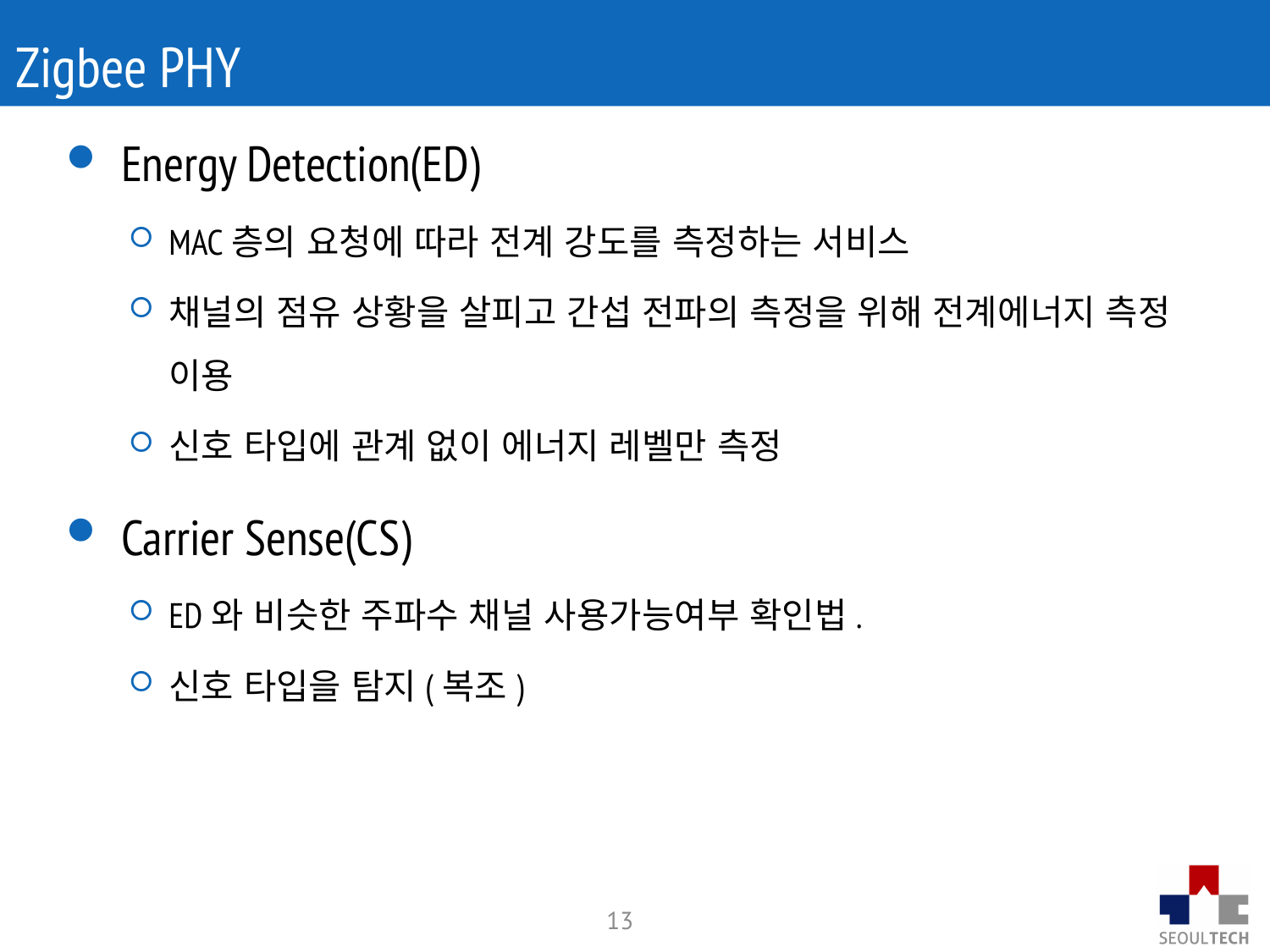

# Zigbee PHY
Energy Detection(ED)
MAC층의 요청에 따라 전계 강도를 측정하는 서비스
채널의 점유 상황을 살피고 간섭 전파의 측정을 위해 전계에너지 측정 이용
신호 타입에 관계 없이 에너지 레벨만 측정
Carrier Sense(CS)
ED와 비슷한 주파수 채널 사용가능여부 확인법.
신호 타입을 탐지(복조)

13